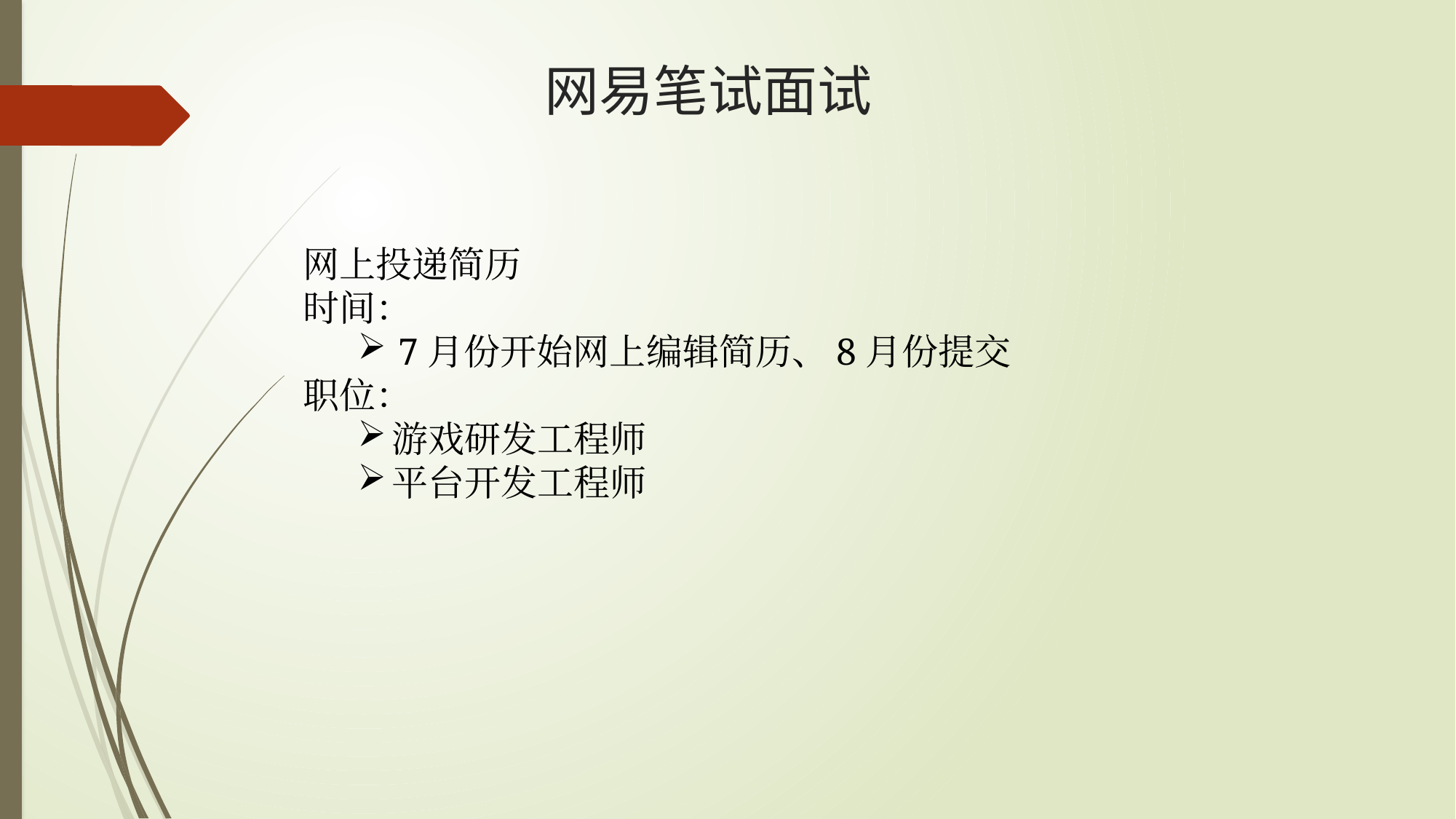

# 网易笔试面试
网上投递简历
时间：
7月份开始网上编辑简历、8月份提交
职位：
游戏研发工程师
平台开发工程师